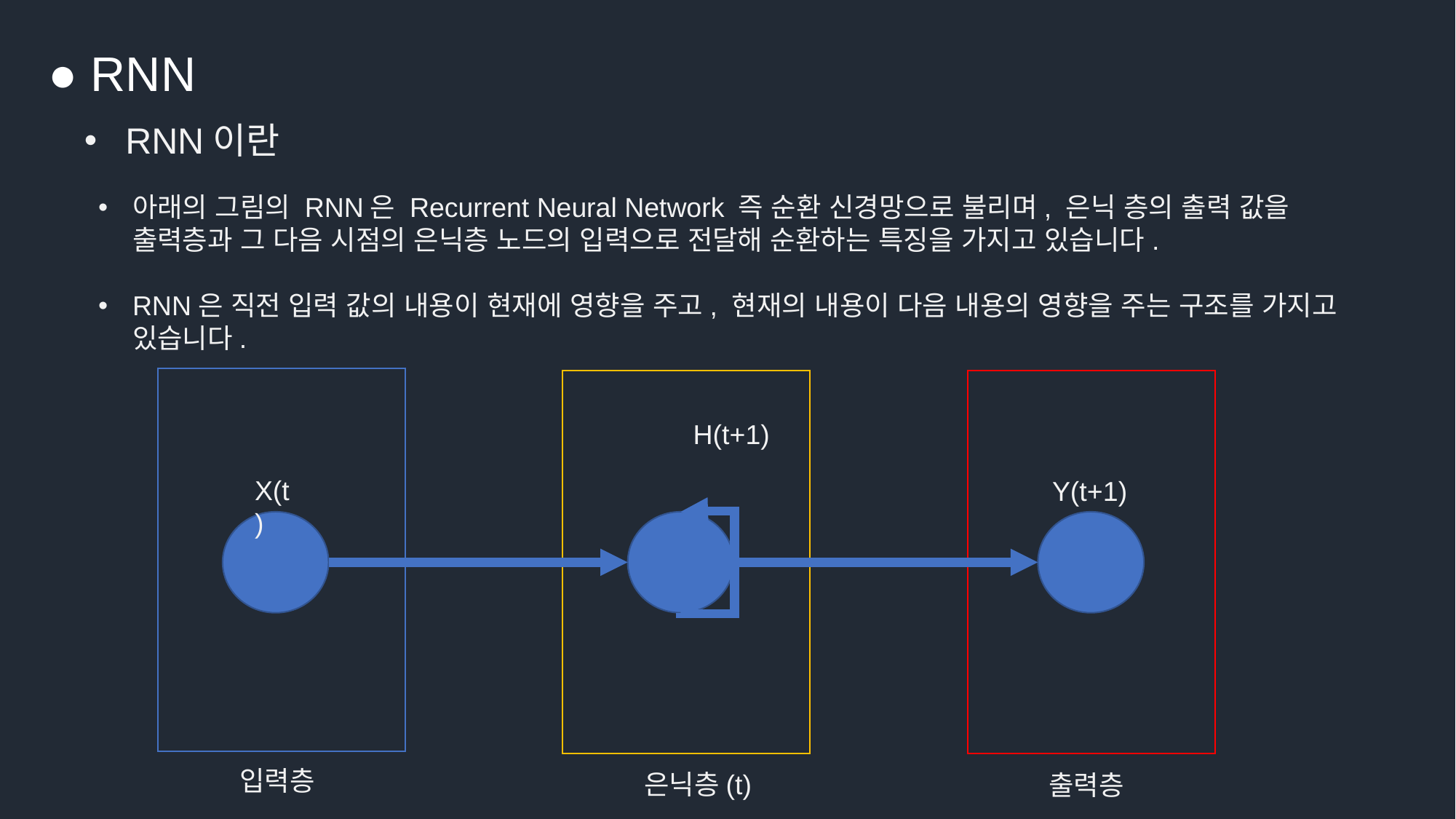

● RNN
RNN이란
아래의 그림의 RNN은 Recurrent Neural Network 즉 순환 신경망으로 불리며, 은닉 층의 출력 값을 출력층과 그 다음 시점의 은닉층 노드의 입력으로 전달해 순환하는 특징을 가지고 있습니다.

RNN은 직전 입력 값의 내용이 현재에 영향을 주고, 현재의 내용이 다음 내용의 영향을 주는 구조를 가지고 있습니다.

H(t+1)
X(t)
Y(t+1)

입력층
은닉층(t)
출력층